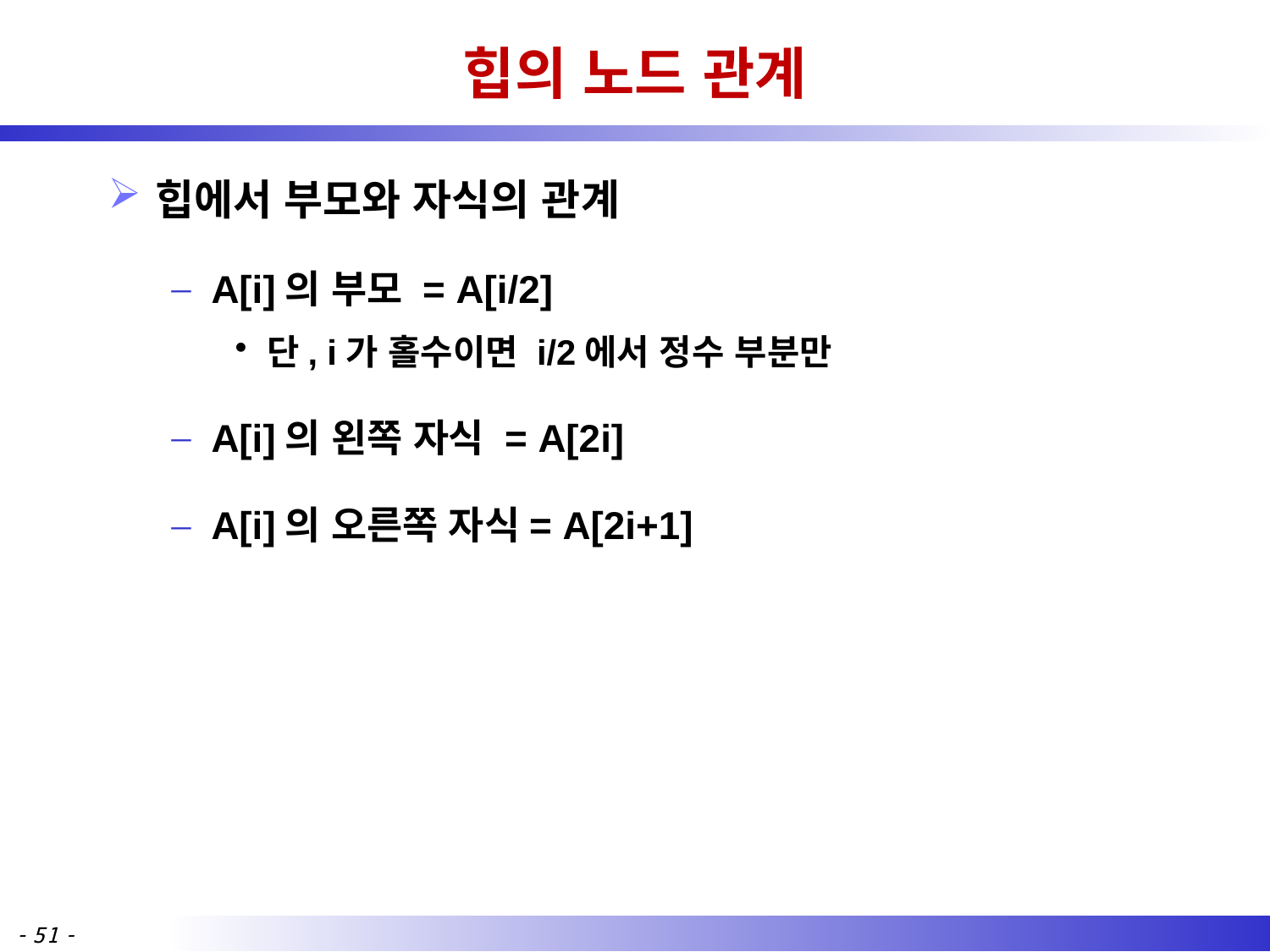

# 힙의 노드 관계
힙에서 부모와 자식의 관계
A[i]의 부모 = A[i/2]
단, i가 홀수이면 i/2에서 정수 부분만
A[i]의 왼쪽 자식 = A[2i]
A[i]의 오른쪽 자식= A[2i+1]
- 51 -